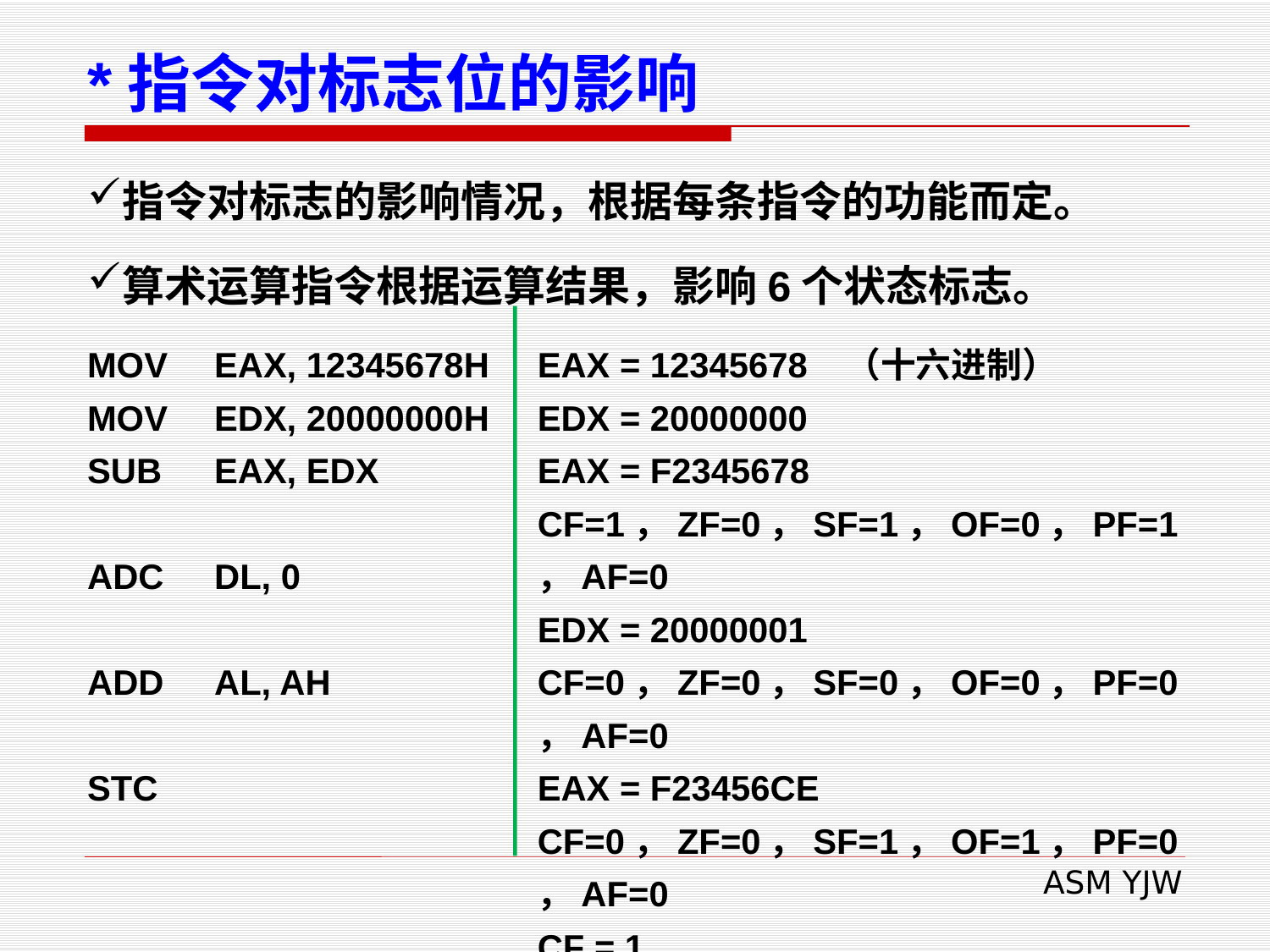

# *指令对标志位的影响
指令对标志的影响情况，根据每条指令的功能而定。
算术运算指令根据运算结果，影响6个状态标志。

MOV	EAX, 12345678H
MOV	EDX, 20000000H
SUB	EAX, EDX

ADC	DL, 0

ADD	AL, AH

STC
EAX = 12345678   （十六进制）
EDX = 20000000
EAX = F2345678
CF=1，ZF=0，SF=1，OF=0，PF=1，AF=0
EDX = 20000001
CF=0，ZF=0，SF=0，OF=0，PF=0，AF=0
EAX = F23456CE
CF=0，ZF=0，SF=1，OF=1，PF=0，AF=0
CF = 1